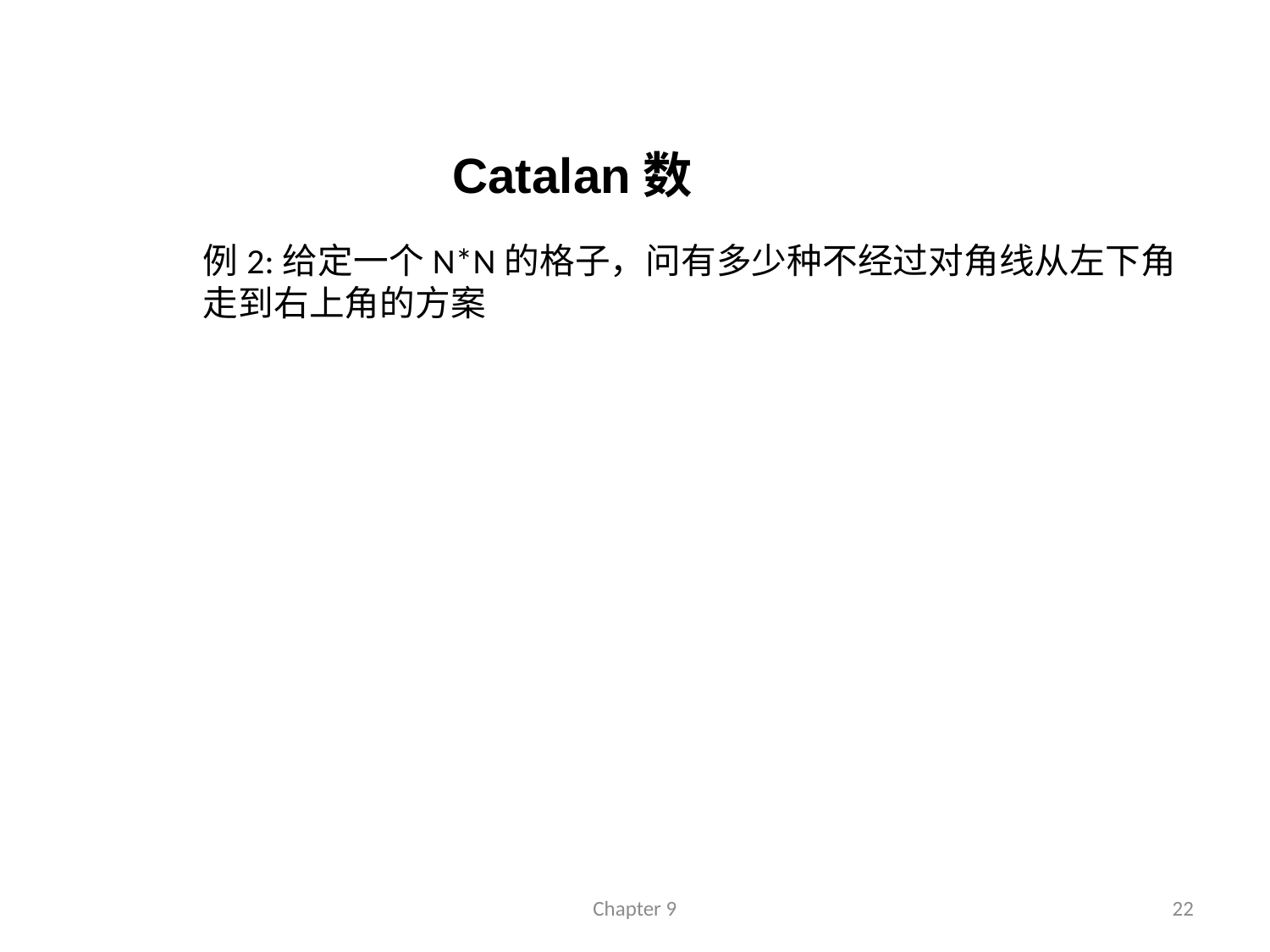

Catalan数
例2:给定一个N*N的格子，问有多少种不经过对角线从左下角走到右上角的方案
Chapter 9
22